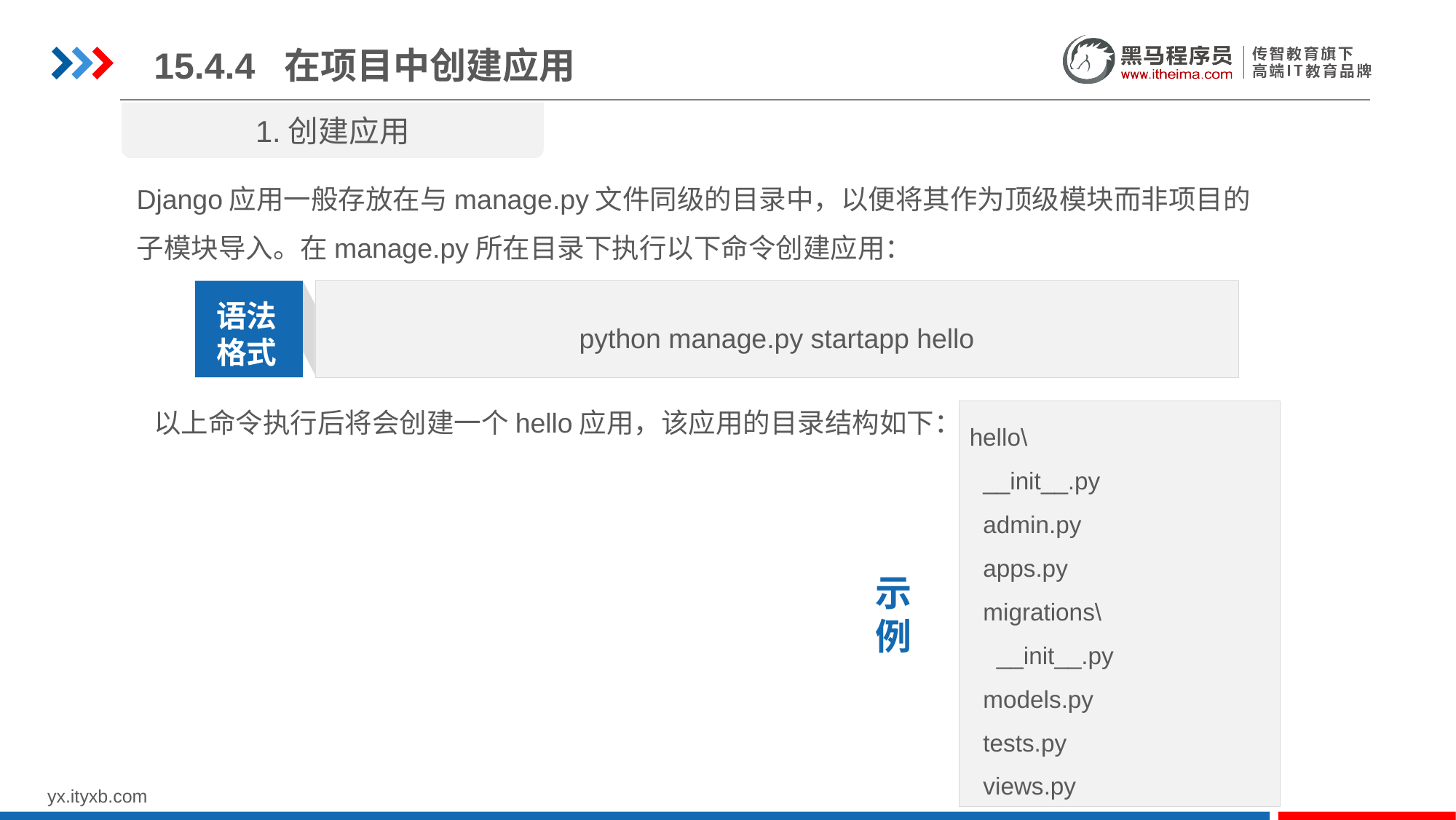

15.4.4  在项目中创建应用

1.创建应用
Django应用一般存放在与manage.py文件同级的目录中，以便将其作为顶级模块而非项目的子模块导入。在manage.py所在目录下执行以下命令创建应用：

python manage.py startapp hello

语法
格式
以上命令执行后将会创建一个hello应用，该应用的目录结构如下：
hello\
  __init__.py
  admin.py
  apps.py
  migrations\
    __init__.py
  models.py
  tests.py
  views.py
示
例